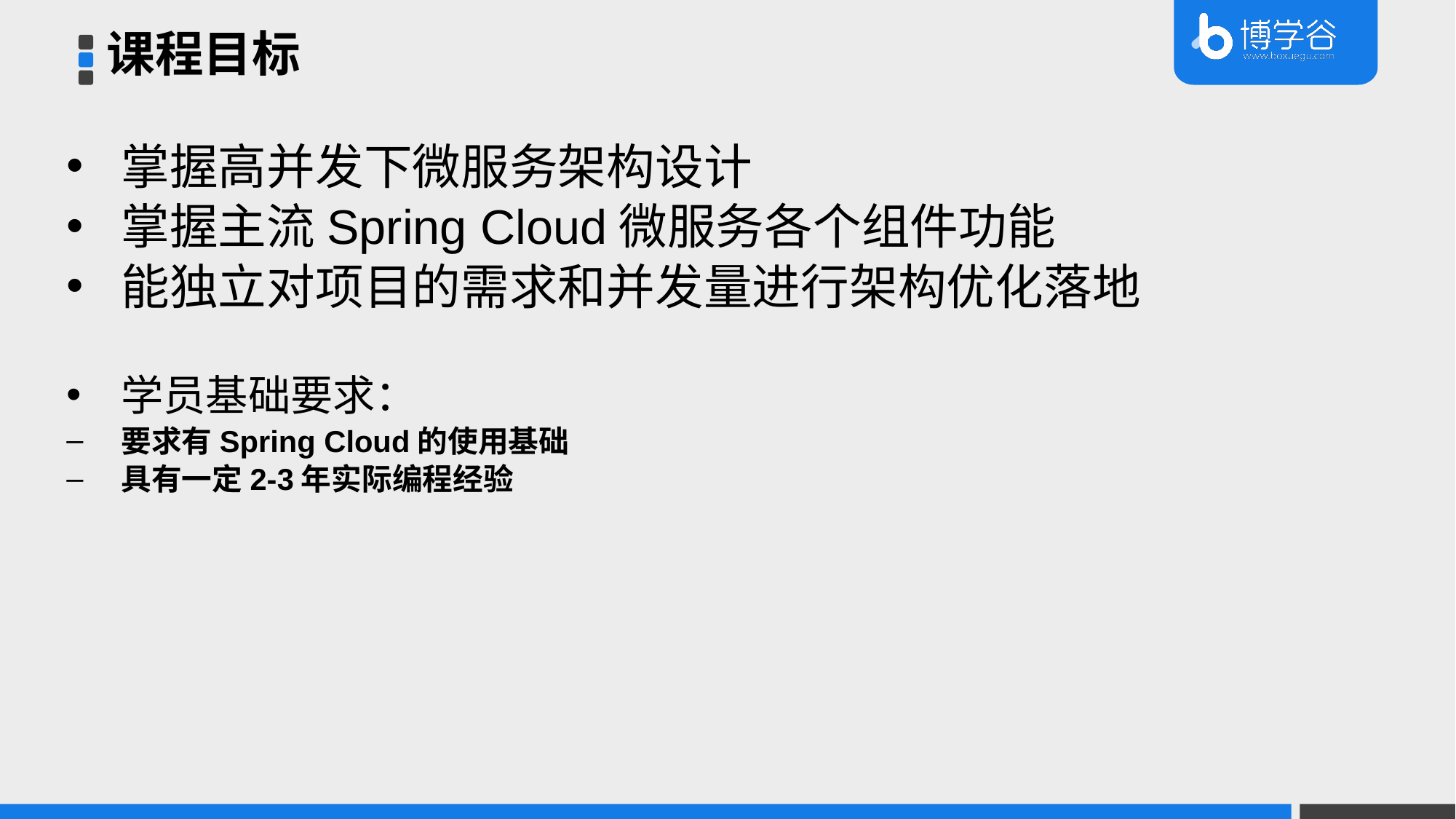

课程目标
掌握高并发下微服务架构设计
掌握主流Spring Cloud微服务各个组件功能
能独立对项目的需求和并发量进行架构优化落地

学员基础要求：
要求有Spring Cloud的使用基础
具有一定2-3年实际编程经验